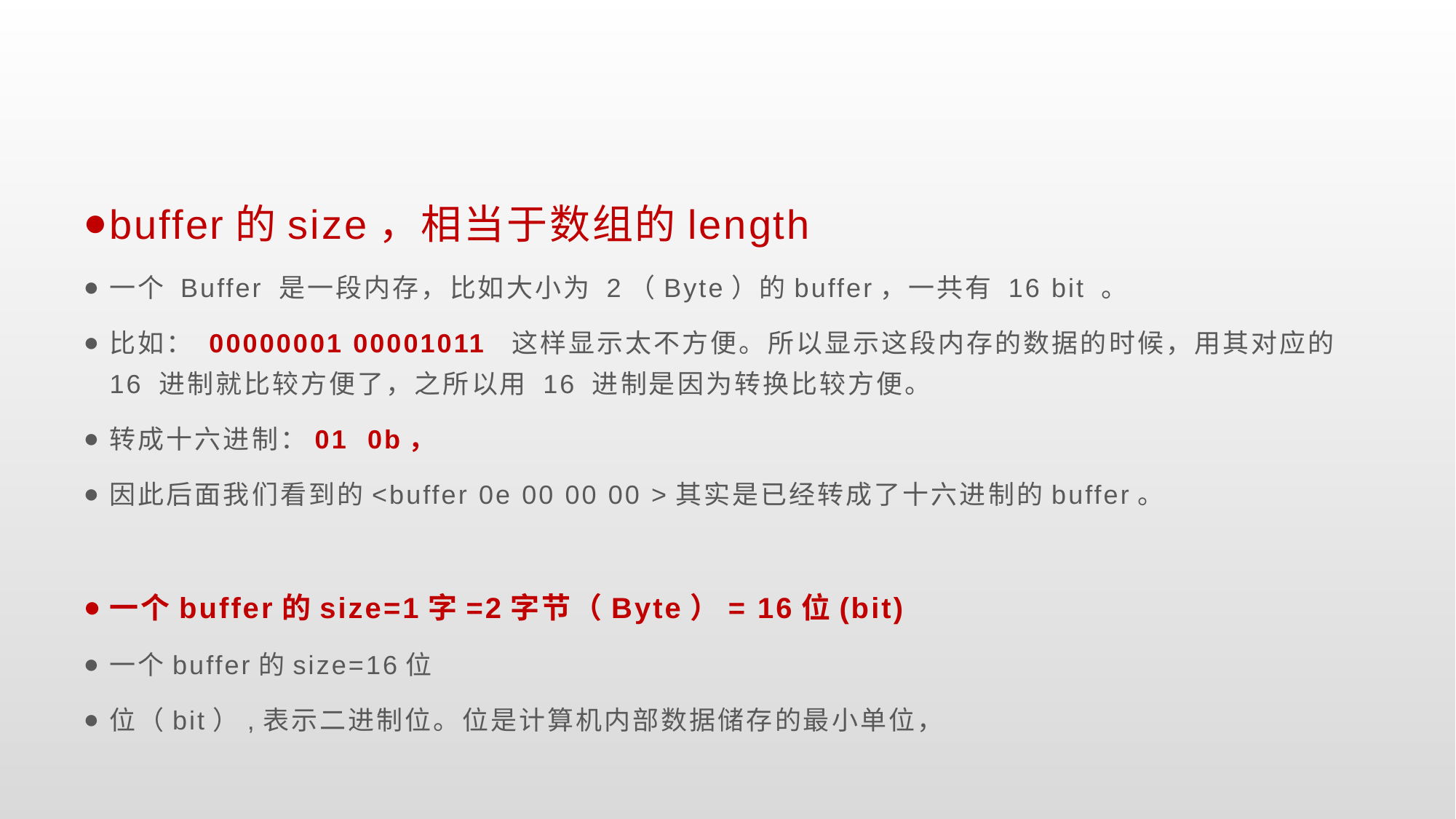

#
buffer的size，相当于数组的length
一个 Buffer 是一段内存，比如大小为 2（Byte）的buffer，一共有 16 bit 。
比如： 00000001 00001011  这样显示太不方便。所以显示这段内存的数据的时候，用其对应的16 进制就比较方便了，之所以用 16 进制是因为转换比较方便。
转成十六进制：01  0b，
因此后面我们看到的<buffer 0e 00 00 00 >其实是已经转成了十六进制的buffer。

一个buffer的size=1字=2字节（Byte）= 16位(bit)
一个buffer的size=16位
位（bit）,表示二进制位。位是计算机内部数据储存的最小单位，